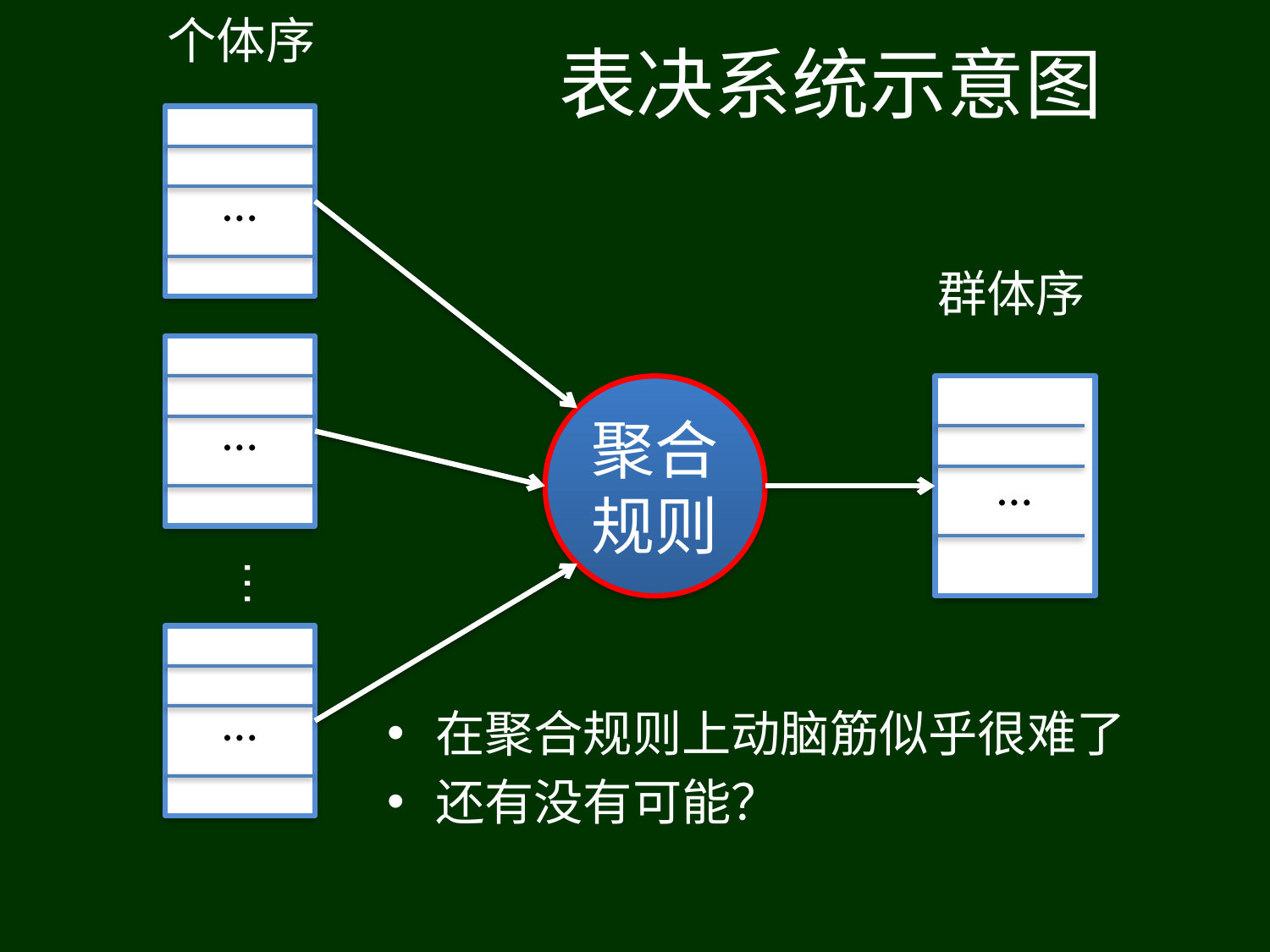

个体序
# 表决系统示意图
…
群体序
…
聚合规则
…
…
…
在聚合规则上动脑筋似乎很难了
还有没有可能？